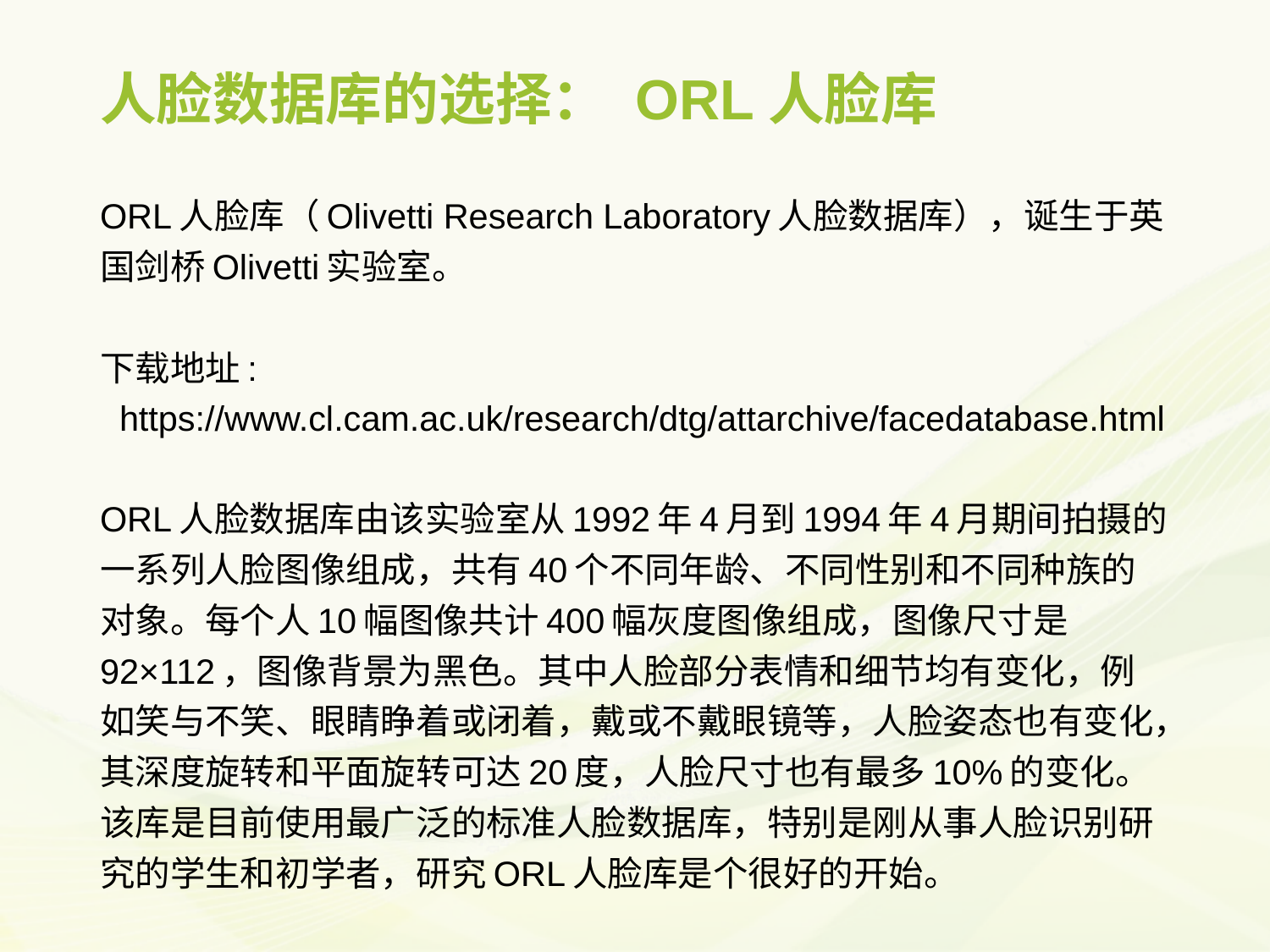

# 人脸数据库的选择： ORL人脸库
ORL人脸库（Olivetti Research Laboratory人脸数据库），诞生于英国剑桥Olivetti实验室。

下载地址:
  https://www.cl.cam.ac.uk/research/dtg/attarchive/facedatabase.html

ORL人脸数据库由该实验室从1992年4月到1994年4月期间拍摄的一系列人脸图像组成，共有40个不同年龄、不同性别和不同种族的对象。每个人10幅图像共计400幅灰度图像组成，图像尺寸是92×112，图像背景为黑色。其中人脸部分表情和细节均有变化，例如笑与不笑、眼睛睁着或闭着，戴或不戴眼镜等，人脸姿态也有变化，其深度旋转和平面旋转可达20度，人脸尺寸也有最多10%的变化。该库是目前使用最广泛的标准人脸数据库，特别是刚从事人脸识别研究的学生和初学者，研究ORL人脸库是个很好的开始。